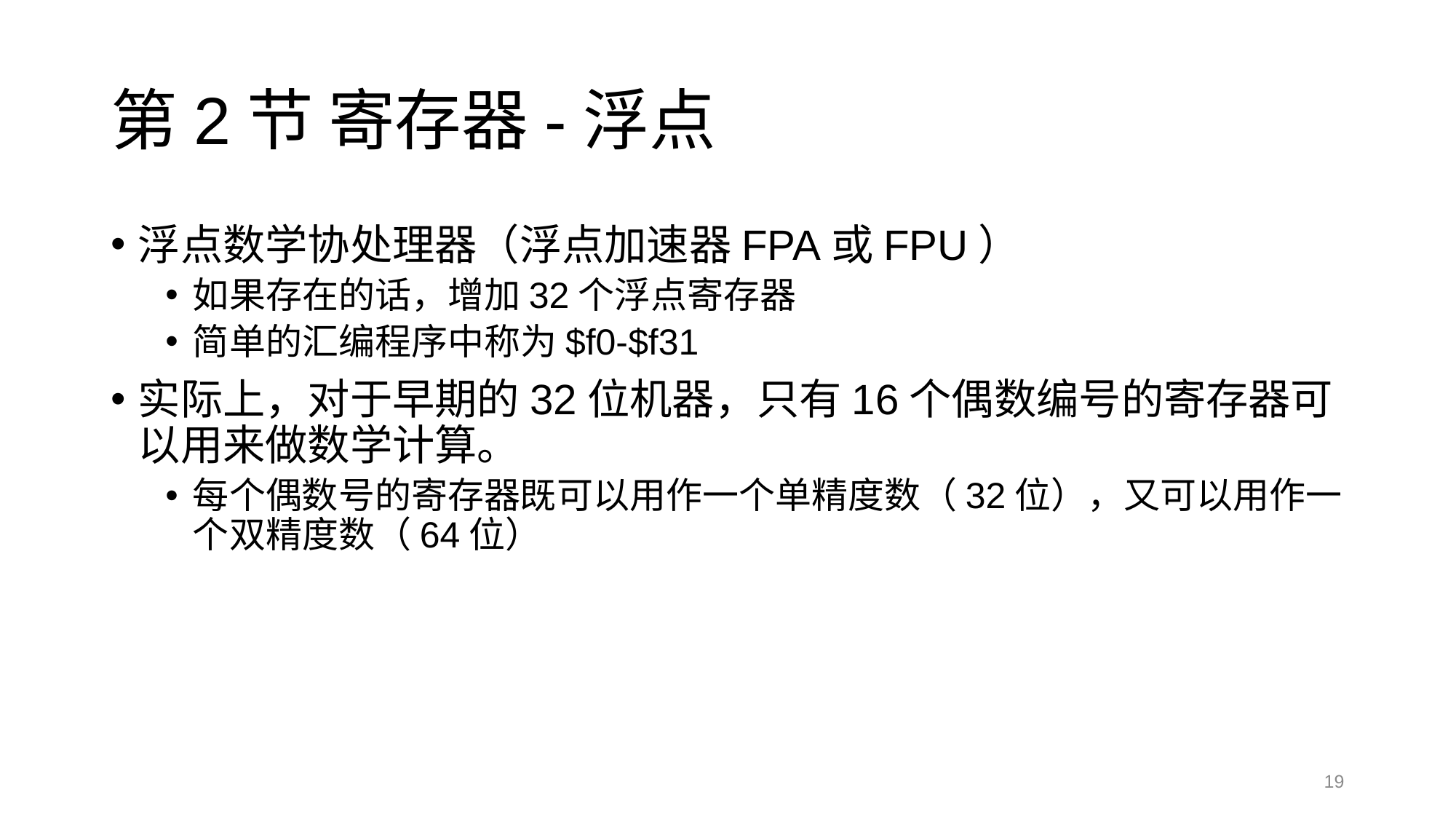

# 第2节 寄存器-浮点
浮点数学协处理器（浮点加速器FPA或FPU）
如果存在的话，增加32个浮点寄存器
简单的汇编程序中称为$f0-$f31
实际上，对于早期的32位机器，只有16个偶数编号的寄存器可以用来做数学计算。
每个偶数号的寄存器既可以用作一个单精度数（32位），又可以用作一个双精度数（64位）

19